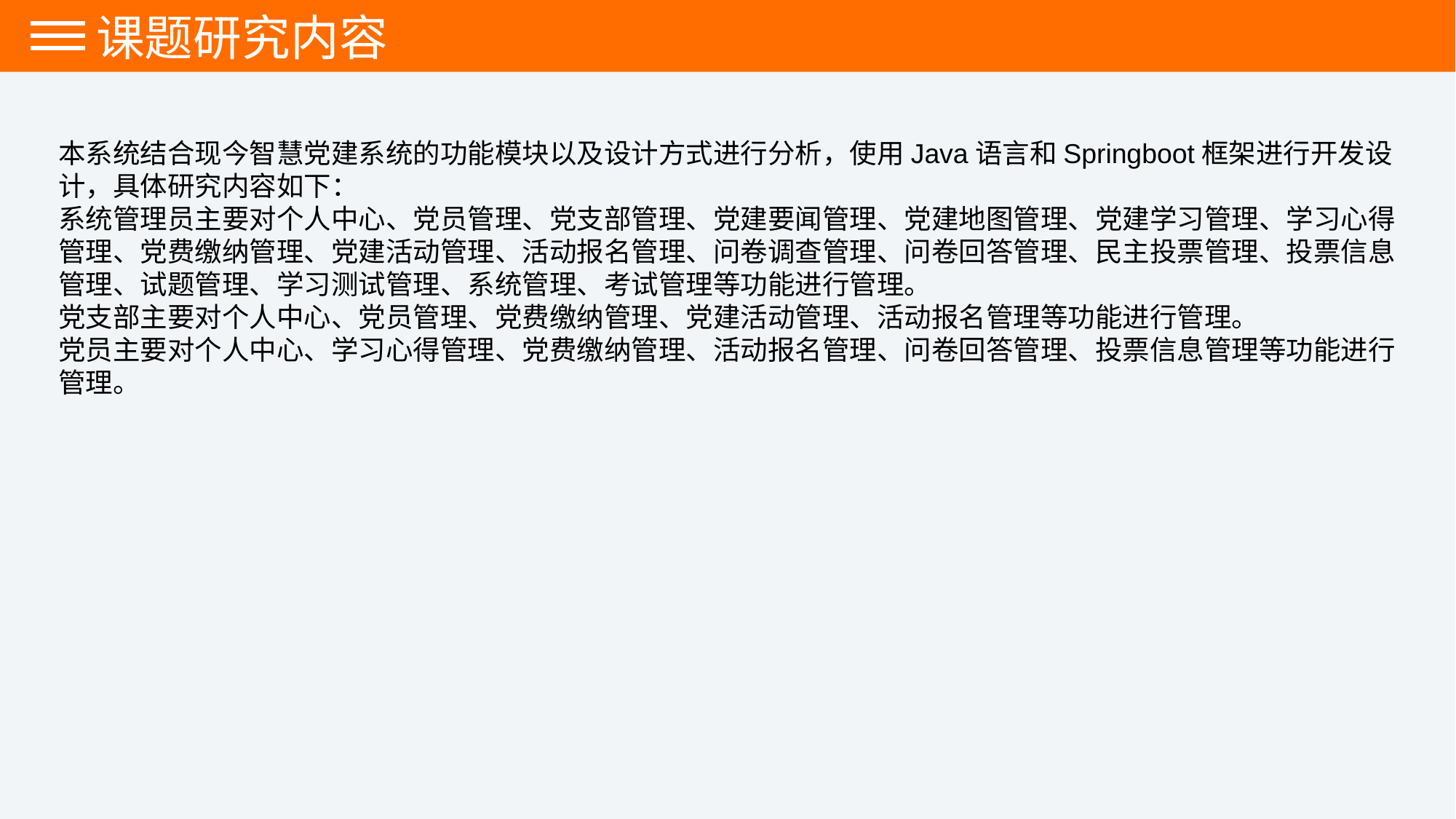

课题研究内容
本系统结合现今智慧党建系统的功能模块以及设计方式进行分析，使用Java语言和Springboot框架进行开发设计，具体研究内容如下：
系统管理员主要对个人中心、党员管理、党支部管理、党建要闻管理、党建地图管理、党建学习管理、学习心得管理、党费缴纳管理、党建活动管理、活动报名管理、问卷调查管理、问卷回答管理、民主投票管理、投票信息管理、试题管理、学习测试管理、系统管理、考试管理等功能进行管理。
党支部主要对个人中心、党员管理、党费缴纳管理、党建活动管理、活动报名管理等功能进行管理。
党员主要对个人中心、学习心得管理、党费缴纳管理、活动报名管理、问卷回答管理、投票信息管理等功能进行管理。